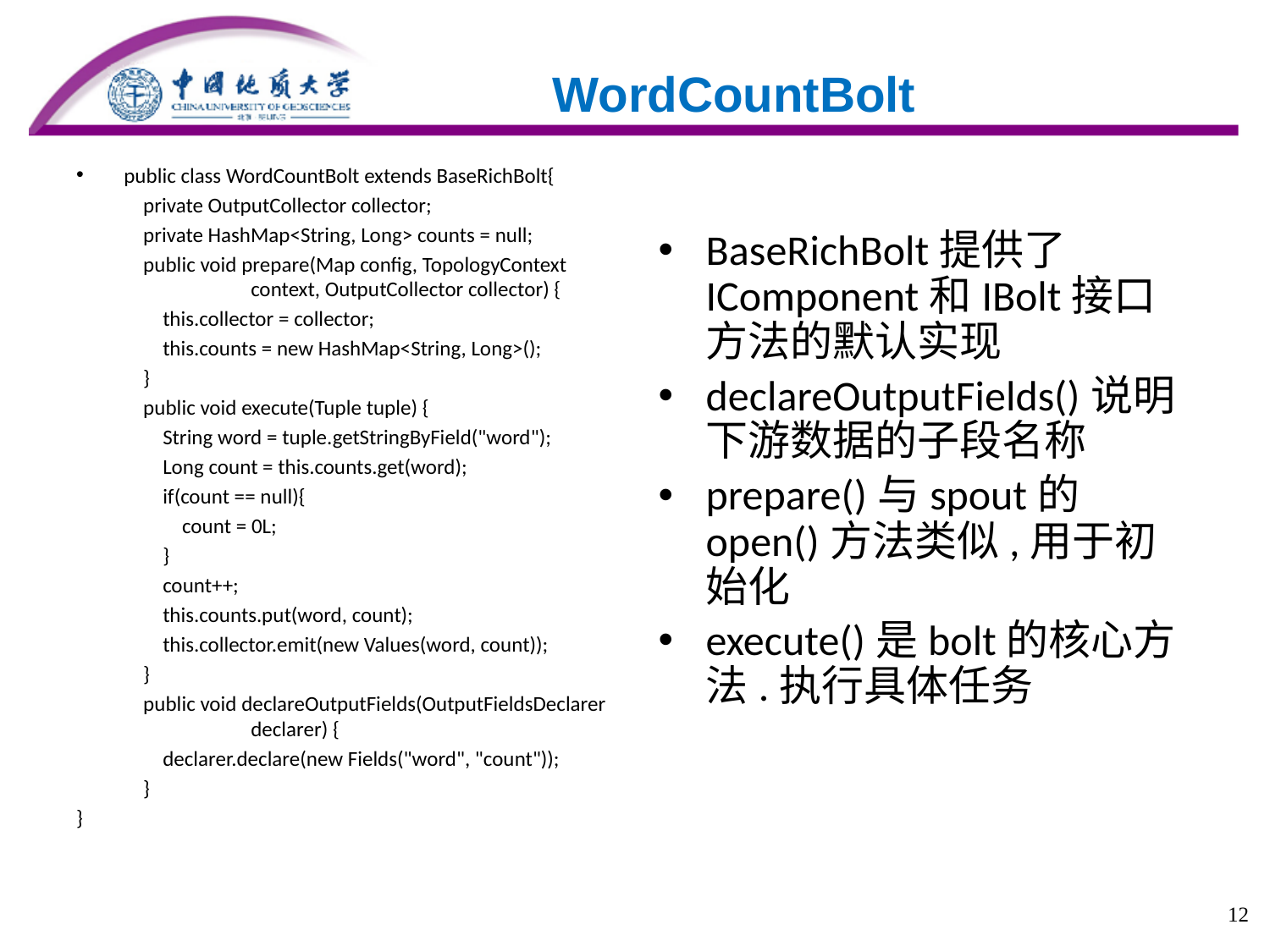

WordCountBolt
public class WordCountBolt extends BaseRichBolt{
	    private OutputCollector collector;
	    private HashMap<String, Long> counts = null;
	    public void prepare(Map config, TopologyContext     	context, OutputCollector collector) {
	        this.collector = collector;
	        this.counts = new HashMap<String, Long>();
	    }
	    public void execute(Tuple tuple) {
	        String word = tuple.getStringByField("word");
	        Long count = this.counts.get(word);
	        if(count == null){
	            count = 0L;
	        }
	        count++;
	        this.counts.put(word, count);
	        this.collector.emit(new Values(word, count));
	    }
	    public void declareOutputFields(OutputFieldsDeclarer 	declarer) {
	        declarer.declare(new Fields("word", "count"));
	    }
}
BaseRichBolt提供了IComponent和IBolt接口方法的默认实现
declareOutputFields()说明下游数据的子段名称
prepare()与spout的open()方法类似,用于初始化
execute()是bolt的核心方法.执行具体任务